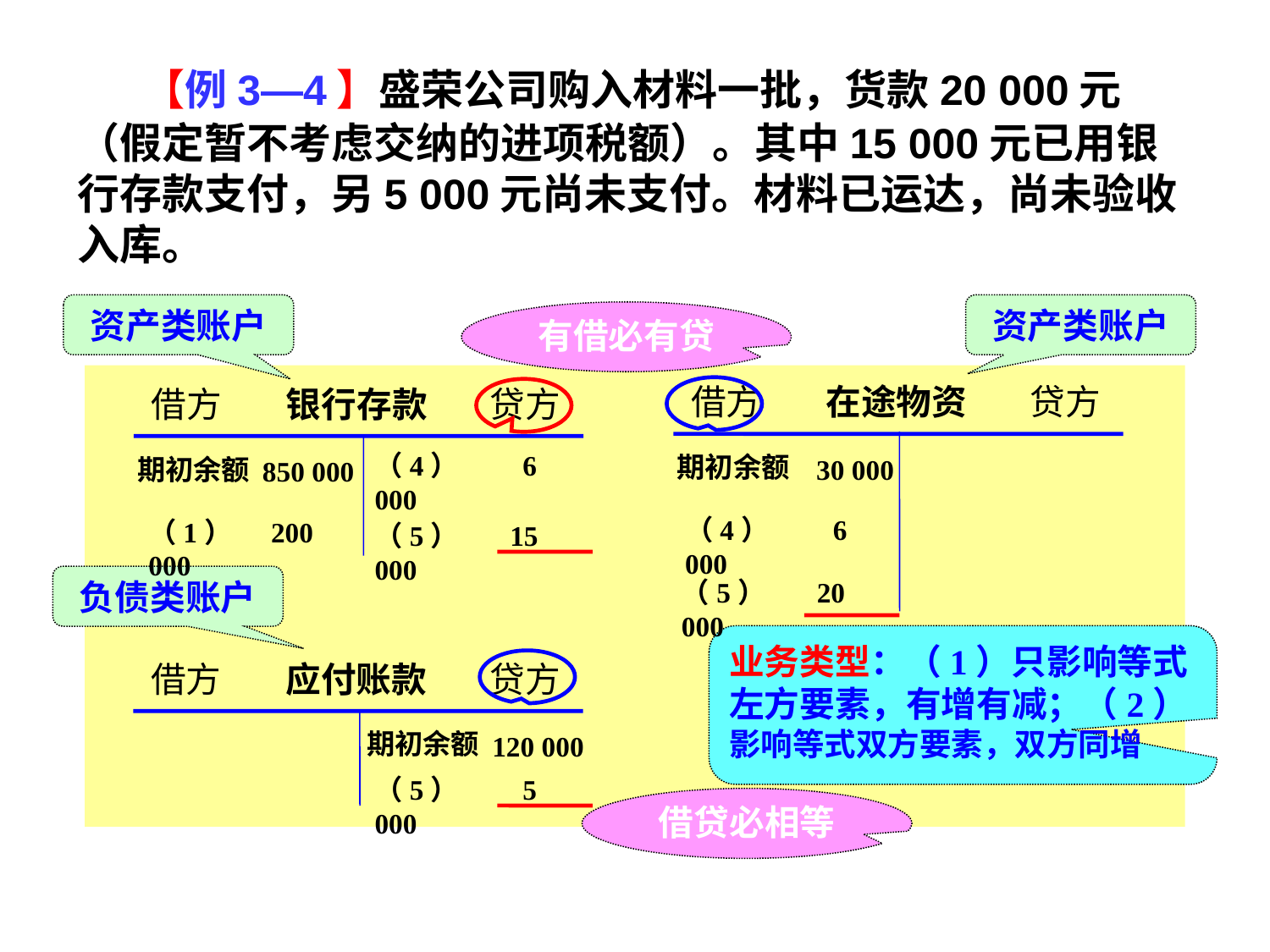

【例3—4】盛荣公司购入材料一批，货款20 000元（假定暂不考虑交纳的进项税额）。其中15 000元已用银行存款支付，另5 000元尚未支付。材料已运达，尚未验收入库。
资产类账户
资产类账户
有借必有贷

借方        在途物资        贷方
借方        银行存款        贷方

（4）         6 000
期初余额
期初余额
  30 000
850 000
（4）         6 000
（1）     200 000
（5）       15 000

负债类账户
（5）       20 000

业务类型：（1）只影响等式左方要素，有增有减；（2）影响等式双方要素，双方同增

借方        应付账款        贷方

期初余额
120 000
（5）         5 000
借贷必相等

31